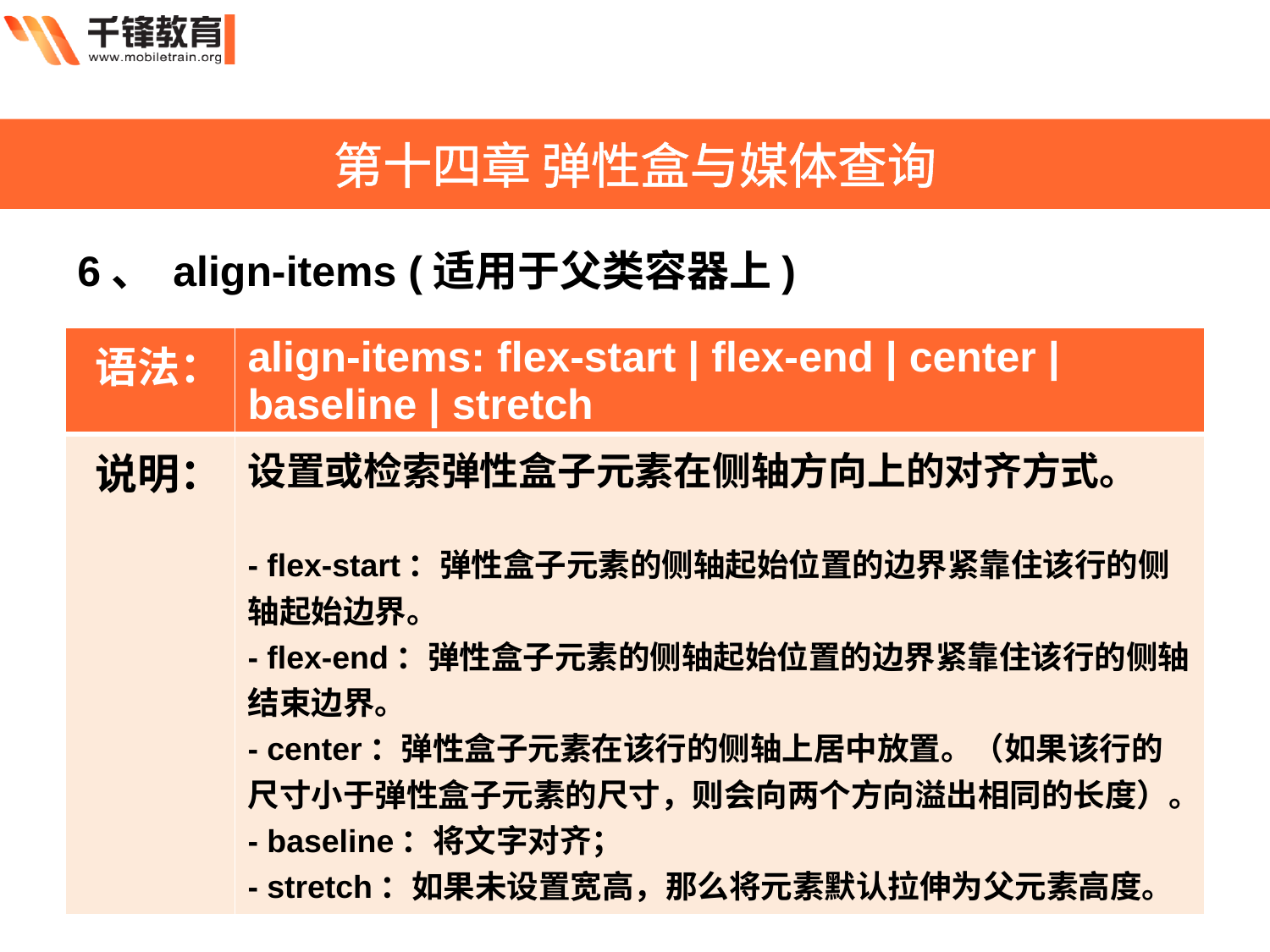

第十四章 弹性盒与媒体查询
6、 align-items (适用于父类容器上)
| 语法： | align-items: flex-start | flex-end | center | baseline | stretch |
| --- | --- |
| 说明： | 设置或检索弹性盒子元素在侧轴方向上的对齐方式。 - flex-start：弹性盒子元素的侧轴起始位置的边界紧靠住该行的侧轴起始边界。 - flex-end：弹性盒子元素的侧轴起始位置的边界紧靠住该行的侧轴结束边界。 - center：弹性盒子元素在该行的侧轴上居中放置。（如果该行的尺寸小于弹性盒子元素的尺寸，则会向两个方向溢出相同的长度）。 - baseline：将文字对齐； - stretch：如果未设置宽高，那么将元素默认拉伸为父元素高度。 |